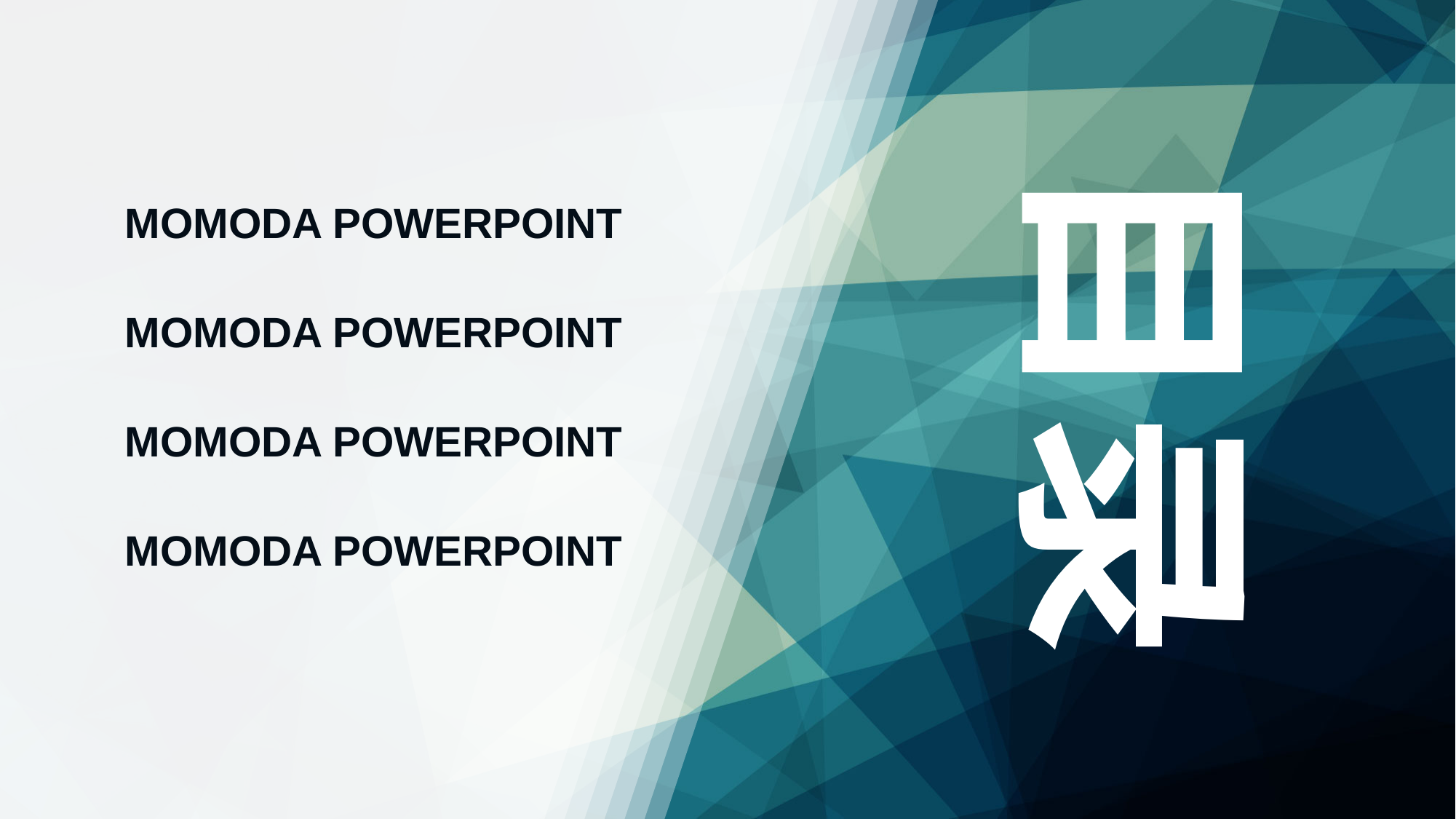

目录
MOMODA POWERPOINT
MOMODA POWERPOINT
MOMODA POWERPOINT
MOMODA POWERPOINT